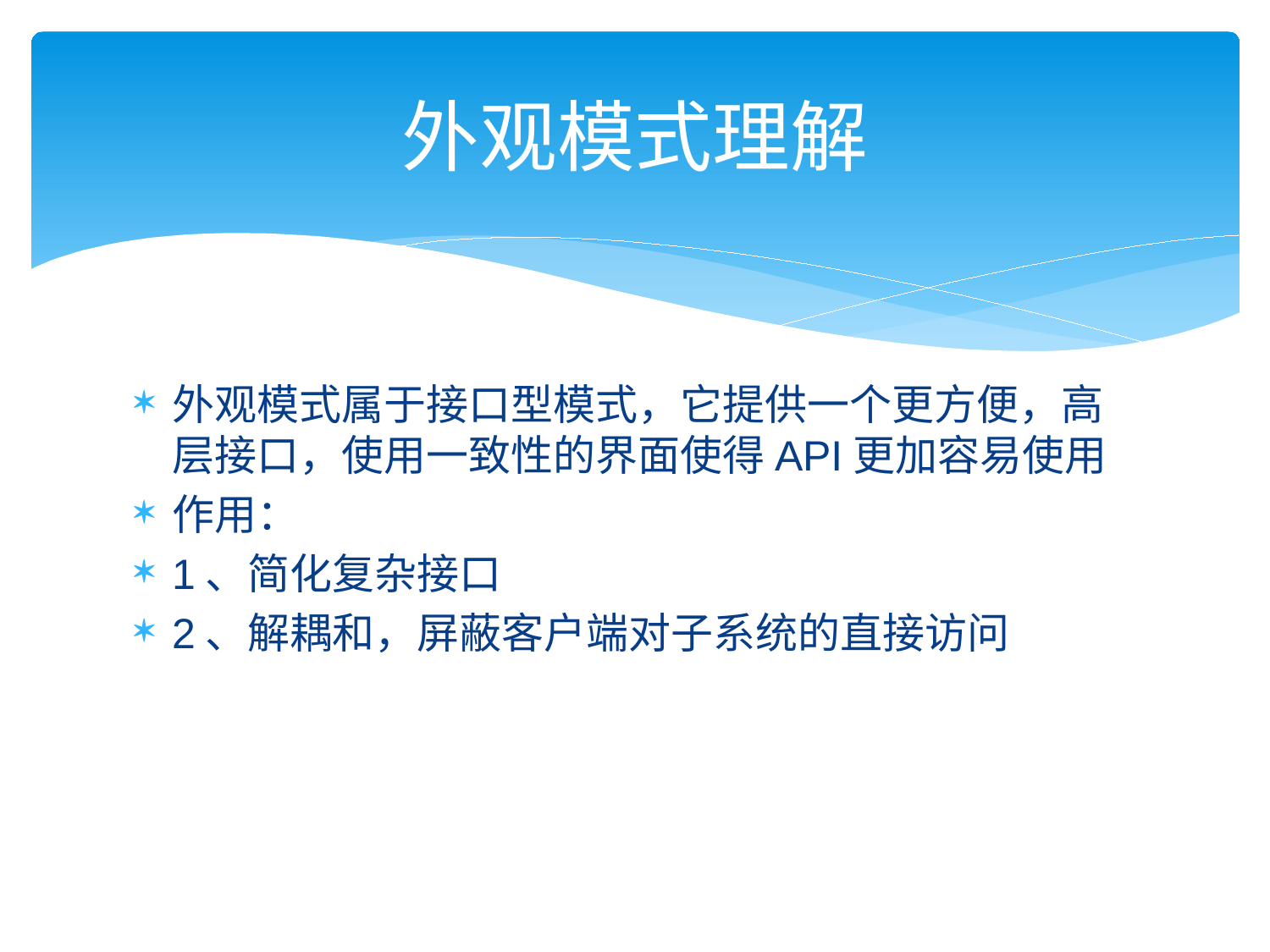

# 外观模式理解
外观模式属于接口型模式，它提供一个更方便，高层接口，使用一致性的界面使得API更加容易使用
作用：
1、简化复杂接口
2、解耦和，屏蔽客户端对子系统的直接访问